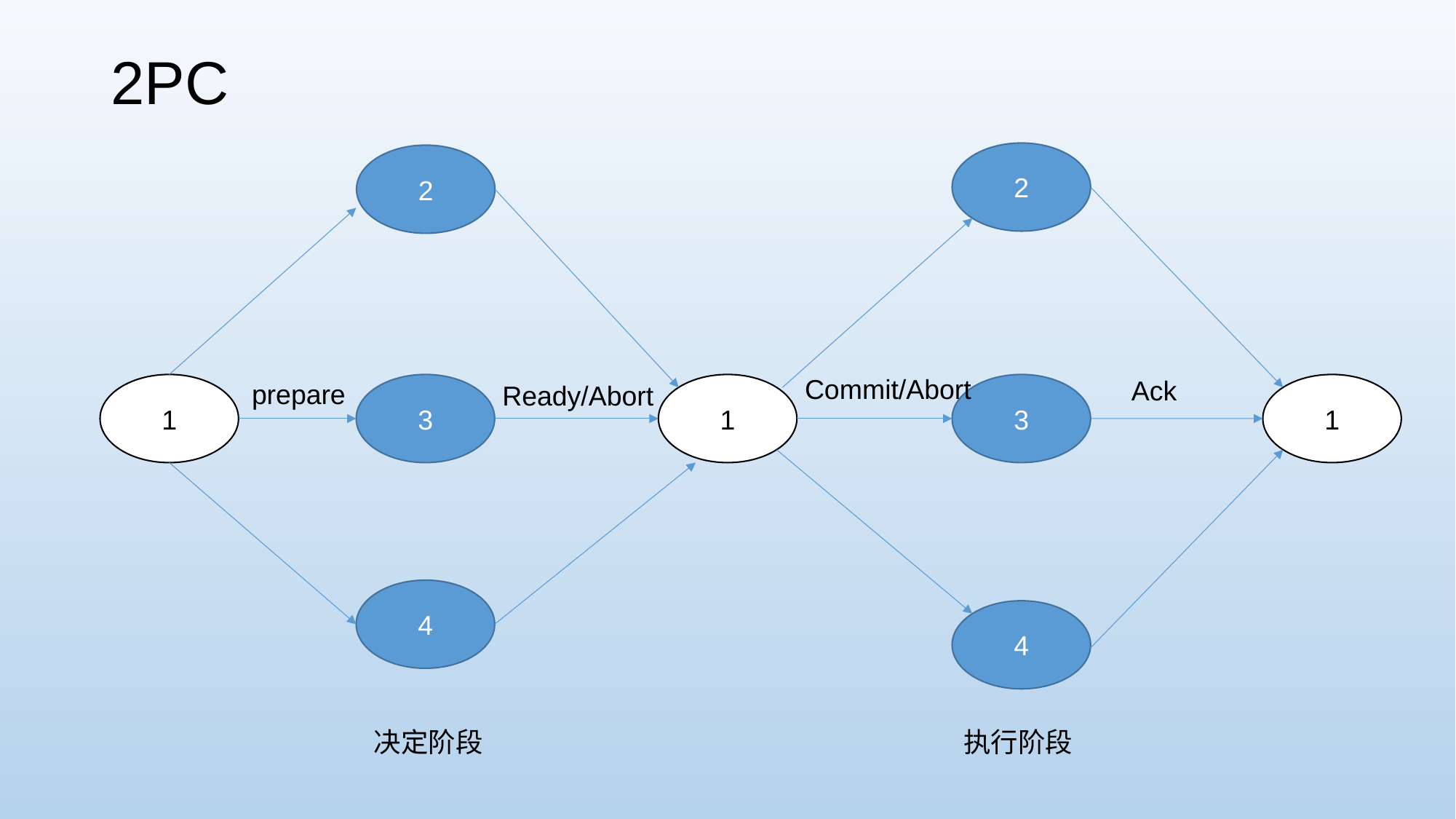

# 2PC
2
2
Commit/Abort
Ack
prepare
Ready/Abort
1
3
1
3
1
4
4
决定阶段
执行阶段